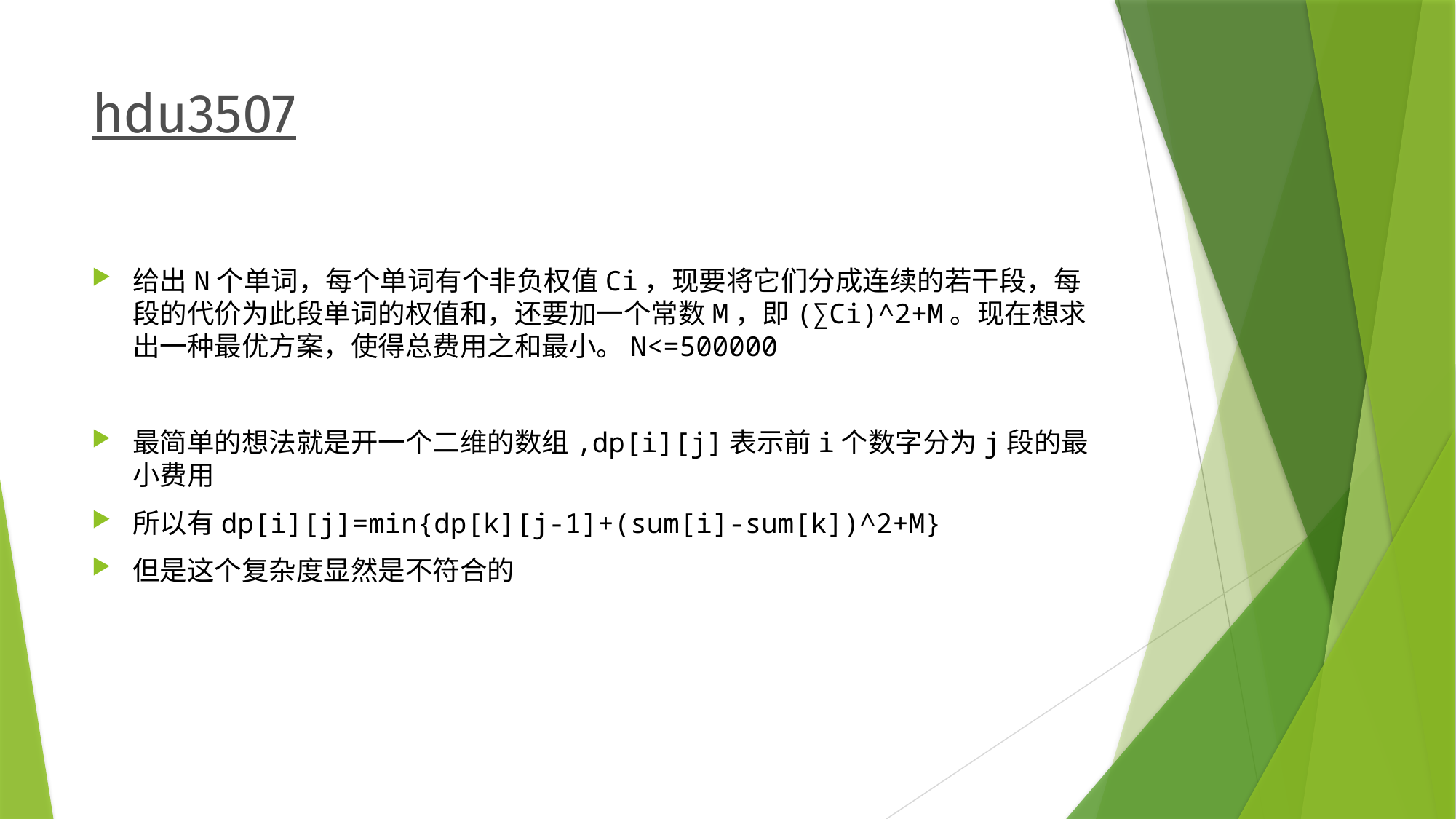

# hdu3507
给出N个单词，每个单词有个非负权值Ci，现要将它们分成连续的若干段，每段的代价为此段单词的权值和，还要加一个常数M，即(∑Ci)^2+M。现在想求出一种最优方案，使得总费用之和最小。N<=500000

最简单的想法就是开一个二维的数组,dp[i][j]表示前i个数字分为j段的最小费用
所以有dp[i][j]=min{dp[k][j-1]+(sum[i]-sum[k])^2+M}
但是这个复杂度显然是不符合的